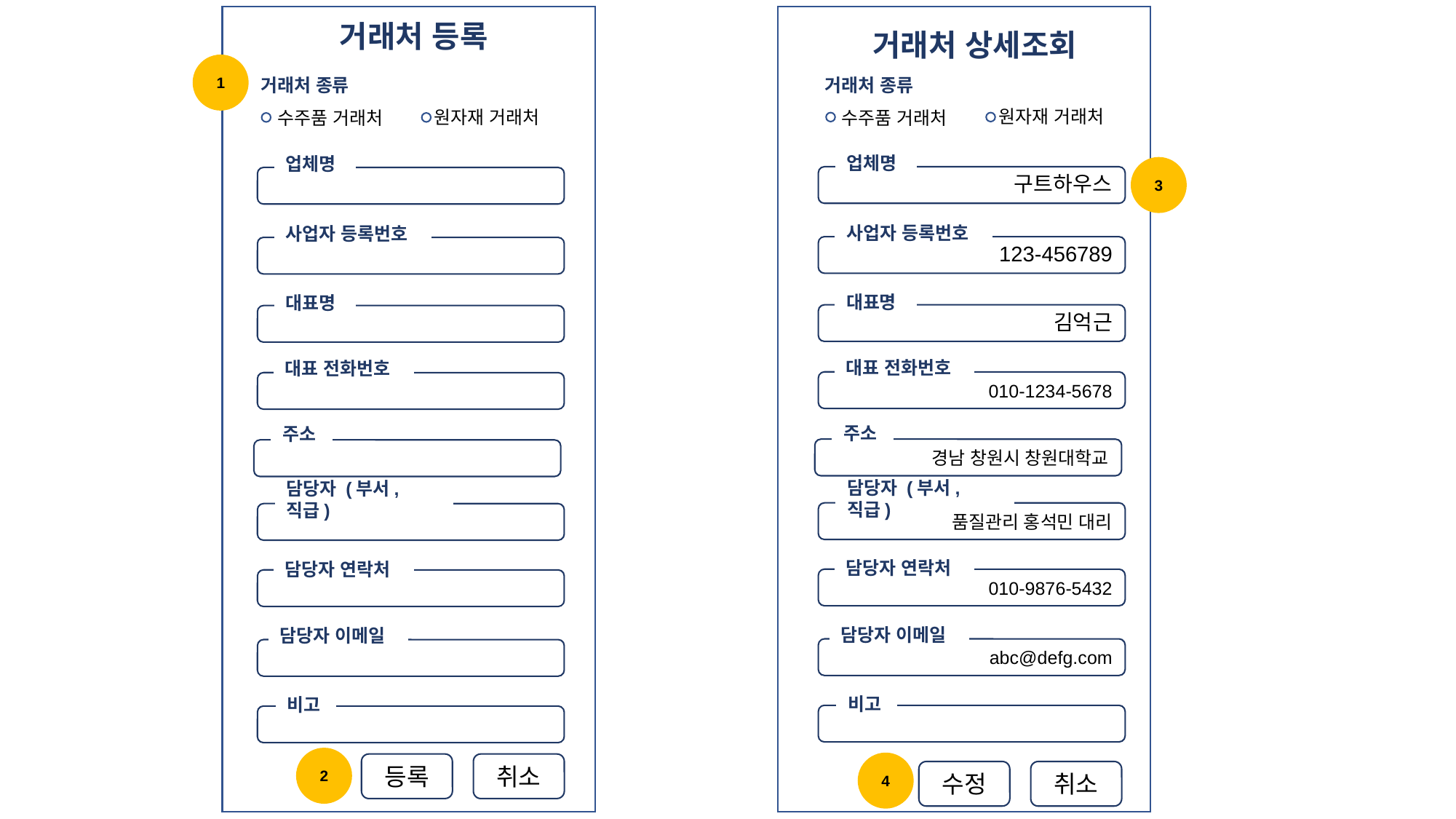

거래처 등록
거래처 상세조회
1
거래처 종류
거래처 종류
원자재 거래처
원자재 거래처
수주품 거래처
수주품 거래처

업체명
업체명
3
구트하우스

사업자 등록번호
사업자 등록번호
123-456789

대표명
대표명
김억근

대표 전화번호
대표 전화번호
010-1234-5678

주소
주소
경남 창원시 창원대학교

담당자 (부서, 직급)
담당자 (부서, 직급)
품질관리 홍석민 대리

담당자 연락처
담당자 연락처
010-9876-5432

담당자 이메일
담당자 이메일
abc@defg.com

비고
비고

2
4
등록
취소
수정
취소